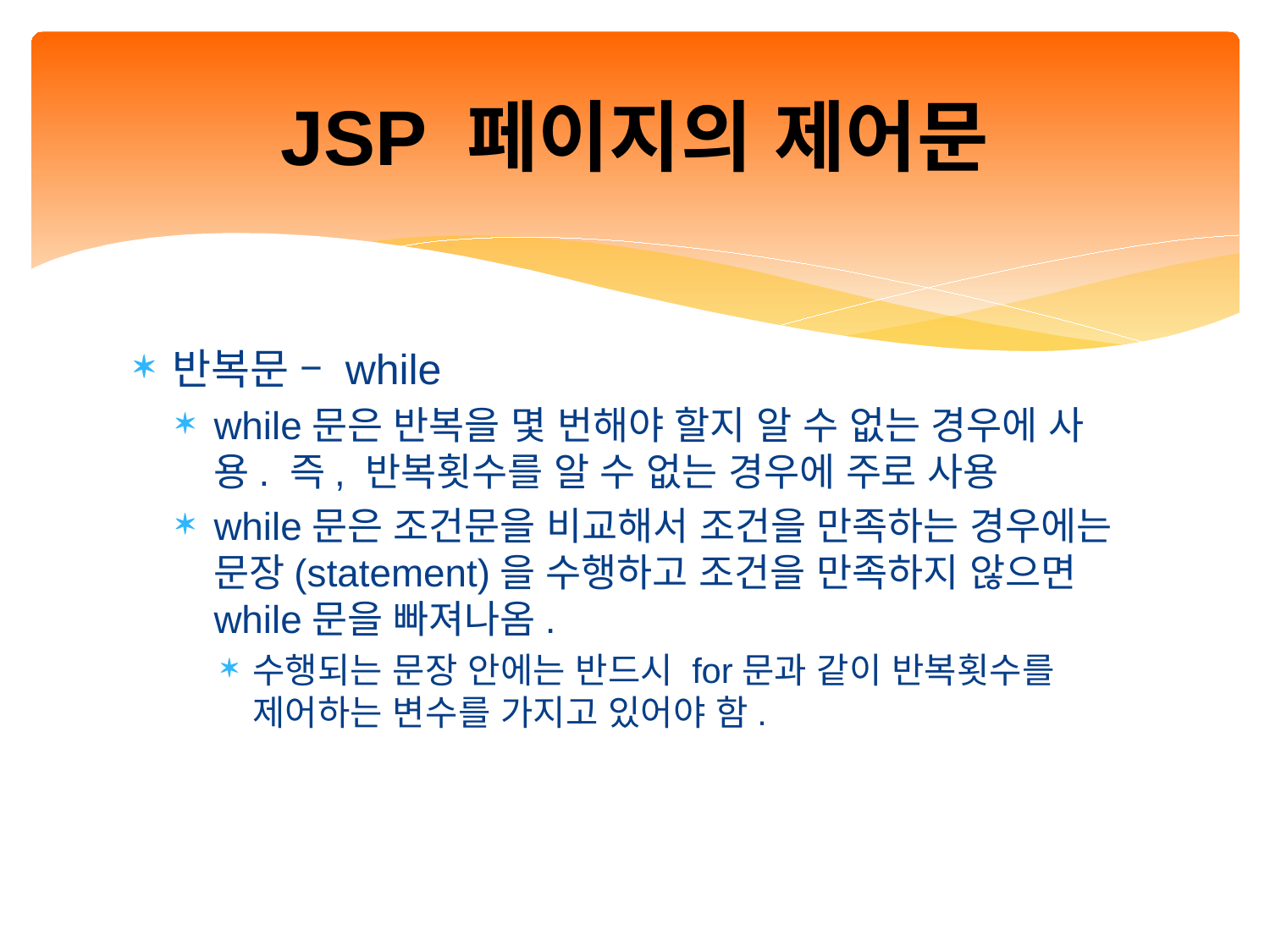

# JSP 페이지의 제어문
반복문 – while
while문은 반복을 몇 번해야 할지 알 수 없는 경우에 사용. 즉, 반복횟수를 알 수 없는 경우에 주로 사용
while문은 조건문을 비교해서 조건을 만족하는 경우에는 문장(statement)을 수행하고 조건을 만족하지 않으면 while문을 빠져나옴.
수행되는 문장 안에는 반드시 for문과 같이 반복횟수를 제어하는 변수를 가지고 있어야 함.